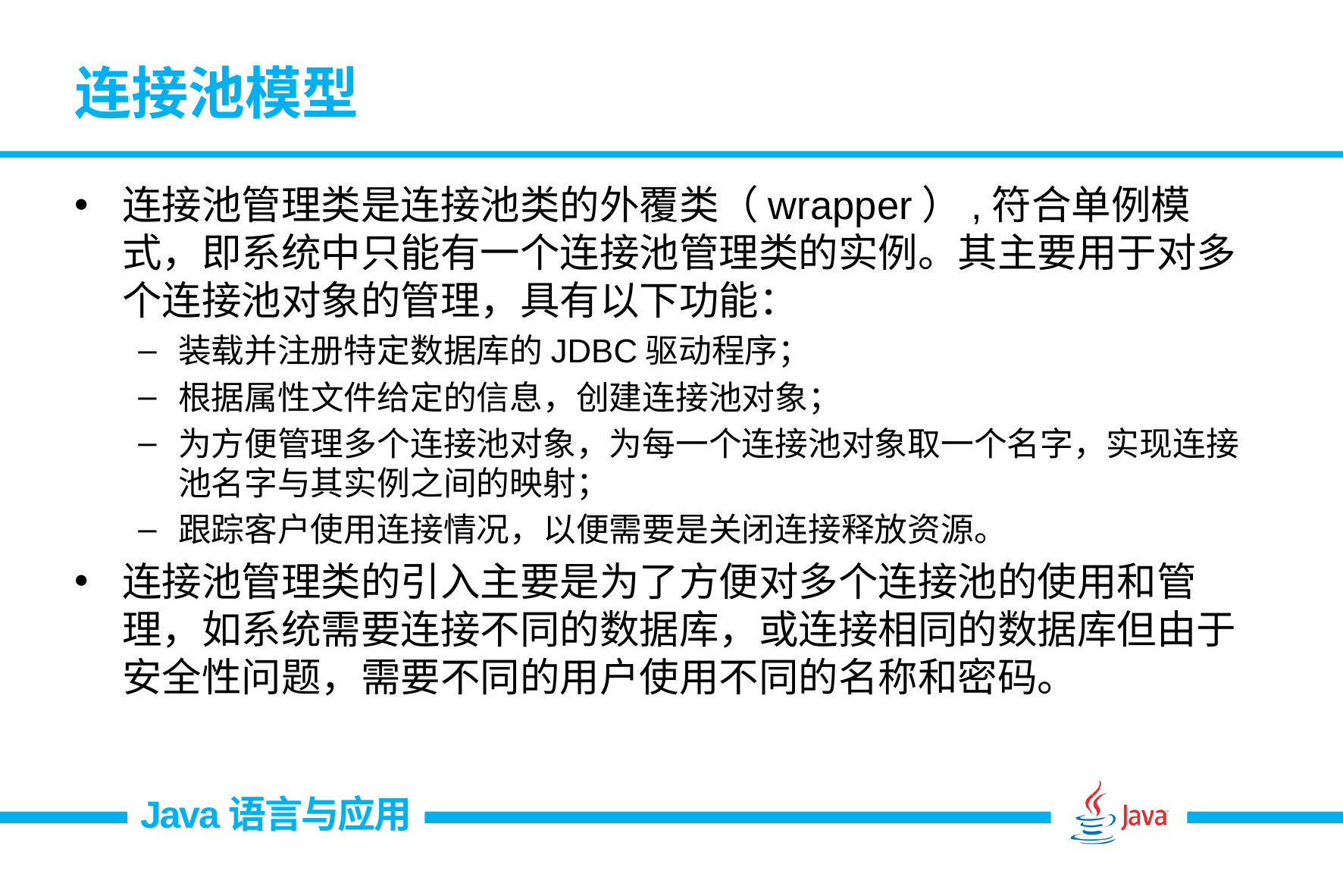

# 连接池模型
连接池管理类是连接池类的外覆类（wrapper）,符合单例模式，即系统中只能有一个连接池管理类的实例。其主要用于对多个连接池对象的管理，具有以下功能：
装载并注册特定数据库的JDBC驱动程序；
根据属性文件给定的信息，创建连接池对象；
为方便管理多个连接池对象，为每一个连接池对象取一个名字，实现连接池名字与其实例之间的映射；
跟踪客户使用连接情况，以便需要是关闭连接释放资源。
连接池管理类的引入主要是为了方便对多个连接池的使用和管理，如系统需要连接不同的数据库，或连接相同的数据库但由于安全性问题，需要不同的用户使用不同的名称和密码。